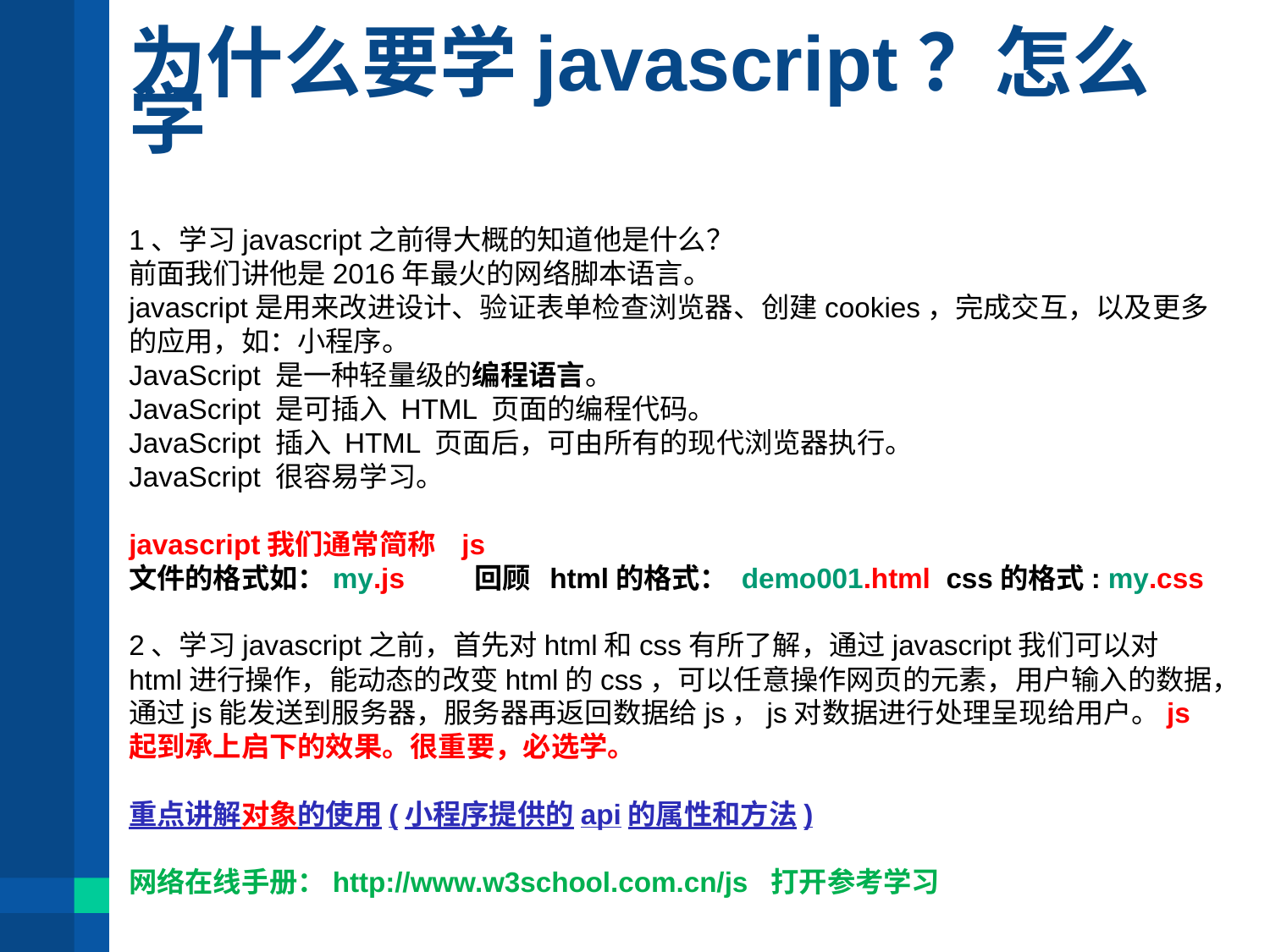

# 为什么要学javascript？怎么学
1、学习javascript之前得大概的知道他是什么？
前面我们讲他是2016年最火的网络脚本语言。
javascript是用来改进设计、验证表单检查浏览器、创建cookies，完成交互，以及更多的应用，如：小程序。
JavaScript 是一种轻量级的编程语言。
JavaScript 是可插入 HTML 页面的编程代码。
JavaScript 插入 HTML 页面后，可由所有的现代浏览器执行。
JavaScript 很容易学习。

javascript我们通常简称   js
文件的格式如：my.js        回顾  html的格式： demo001.html  css的格式: my.css

2、学习javascript之前，首先对html和css有所了解，通过javascript我们可以对html进行操作，能动态的改变html的css，可以任意操作网页的元素，用户输入的数据，通过js能发送到服务器，服务器再返回数据给js，js对数据进行处理呈现给用户。js起到承上启下的效果。很重要，必选学。

重点讲解对象的使用(小程序提供的api的属性和方法)

网络在线手册：http://www.w3school.com.cn/js  打开参考学习